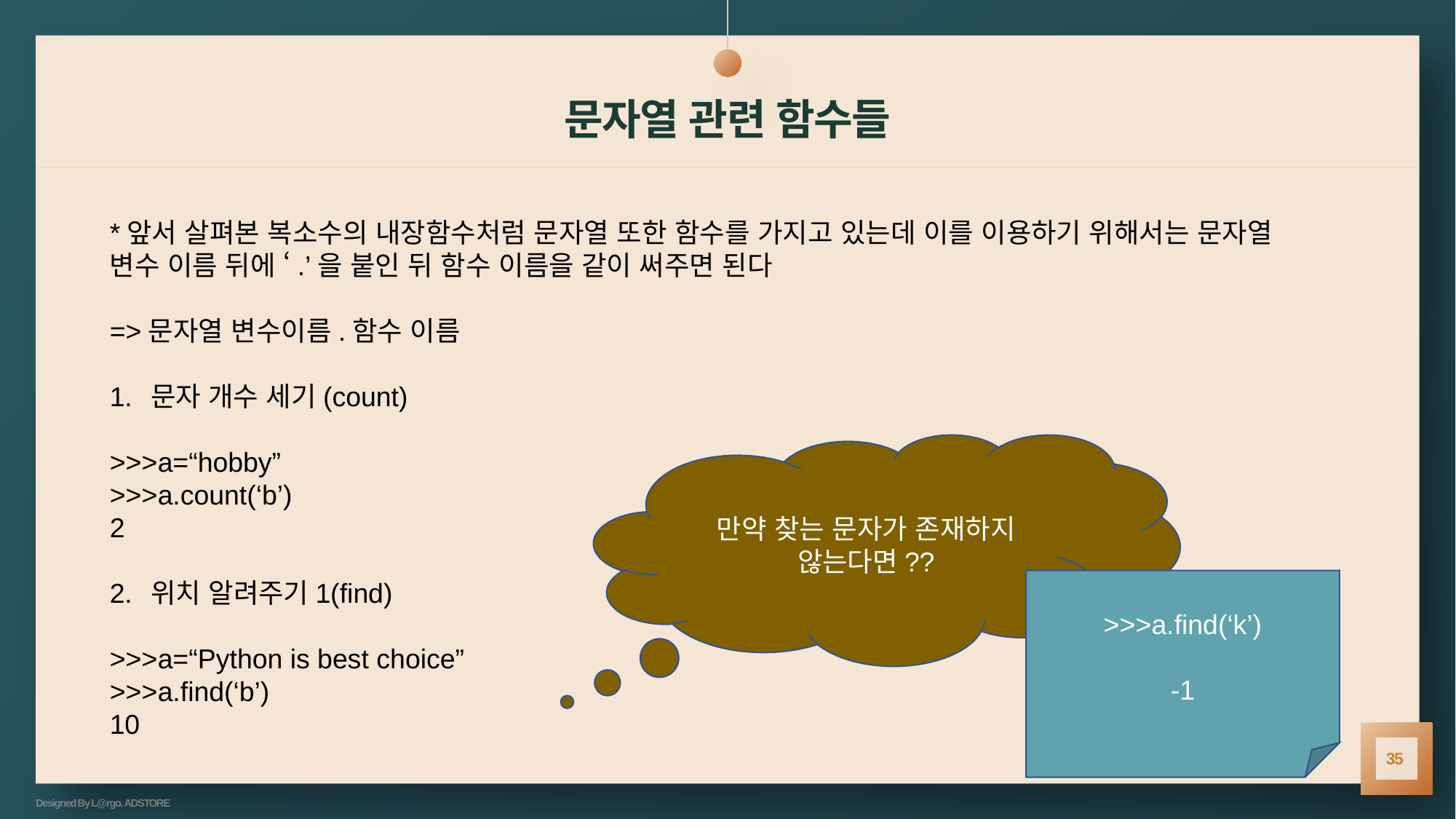

# 문자열 관련 함수들

*앞서 살펴본 복소수의 내장함수처럼 문자열 또한 함수를 가지고 있는데 이를 이용하기 위해서는 문자열 변수 이름 뒤에 ‘.’을 붙인 뒤 함수 이름을 같이 써주면 된다

=>문자열 변수이름.함수 이름

문자 개수 세기(count)

>>>a=“hobby”
>>>a.count(‘b’)
2

위치 알려주기1(find)

>>>a=“Python is best choice”
>>>a.find(‘b’)
10

만약 찾는 문자가 존재하지 않는다면??
>>>a.find(‘k’)

-1
35
Designed By L@rgo. ADSTORE